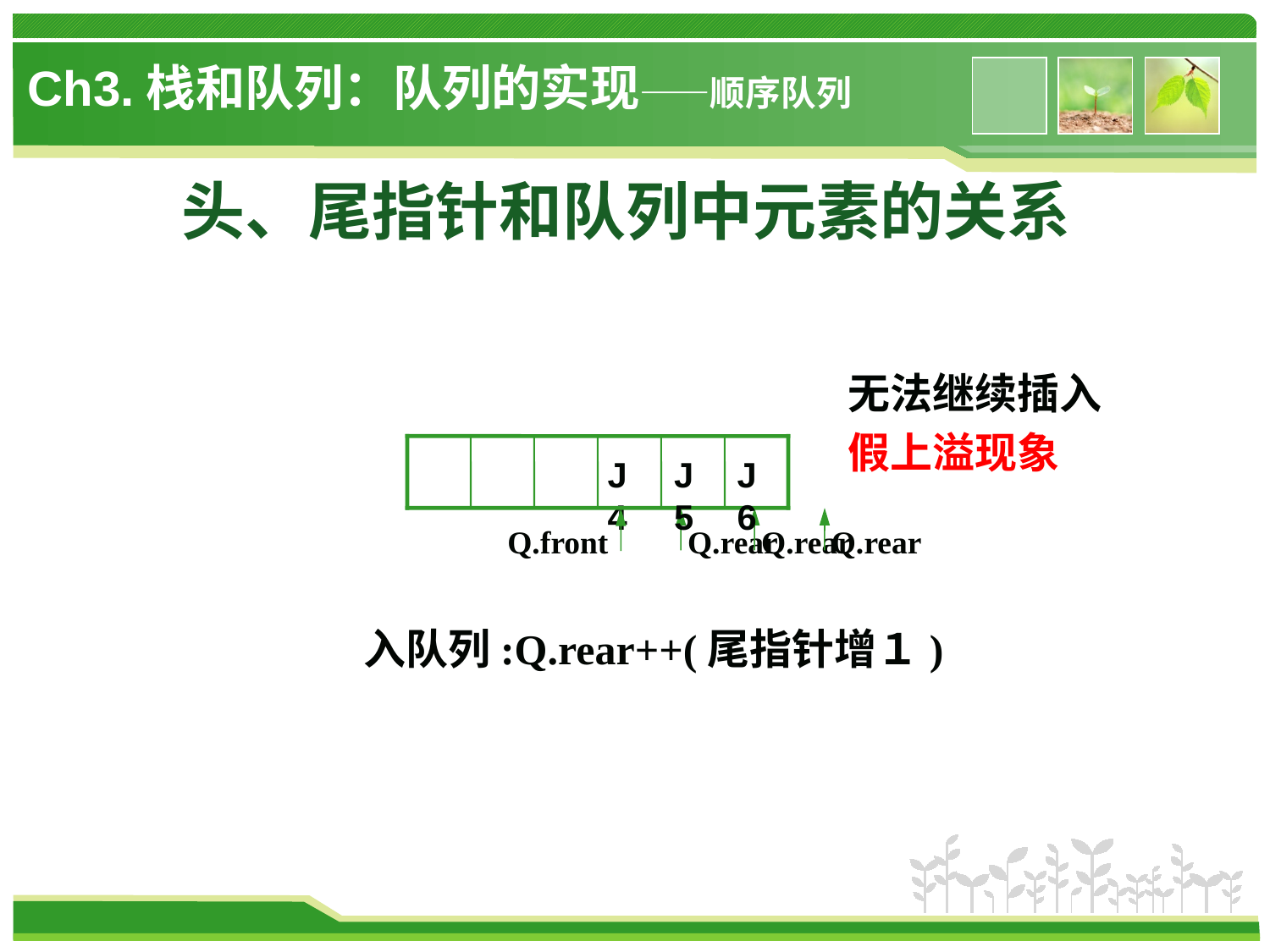

Ch3.栈和队列：队列的实现——顺序队列
头、尾指针和队列中元素的关系
无法继续插入
假上溢现象

J4
J5
J6

Q.front
Q.rear
Q.rear
Q.rear
入队列:Q.rear++(尾指针增１)
63